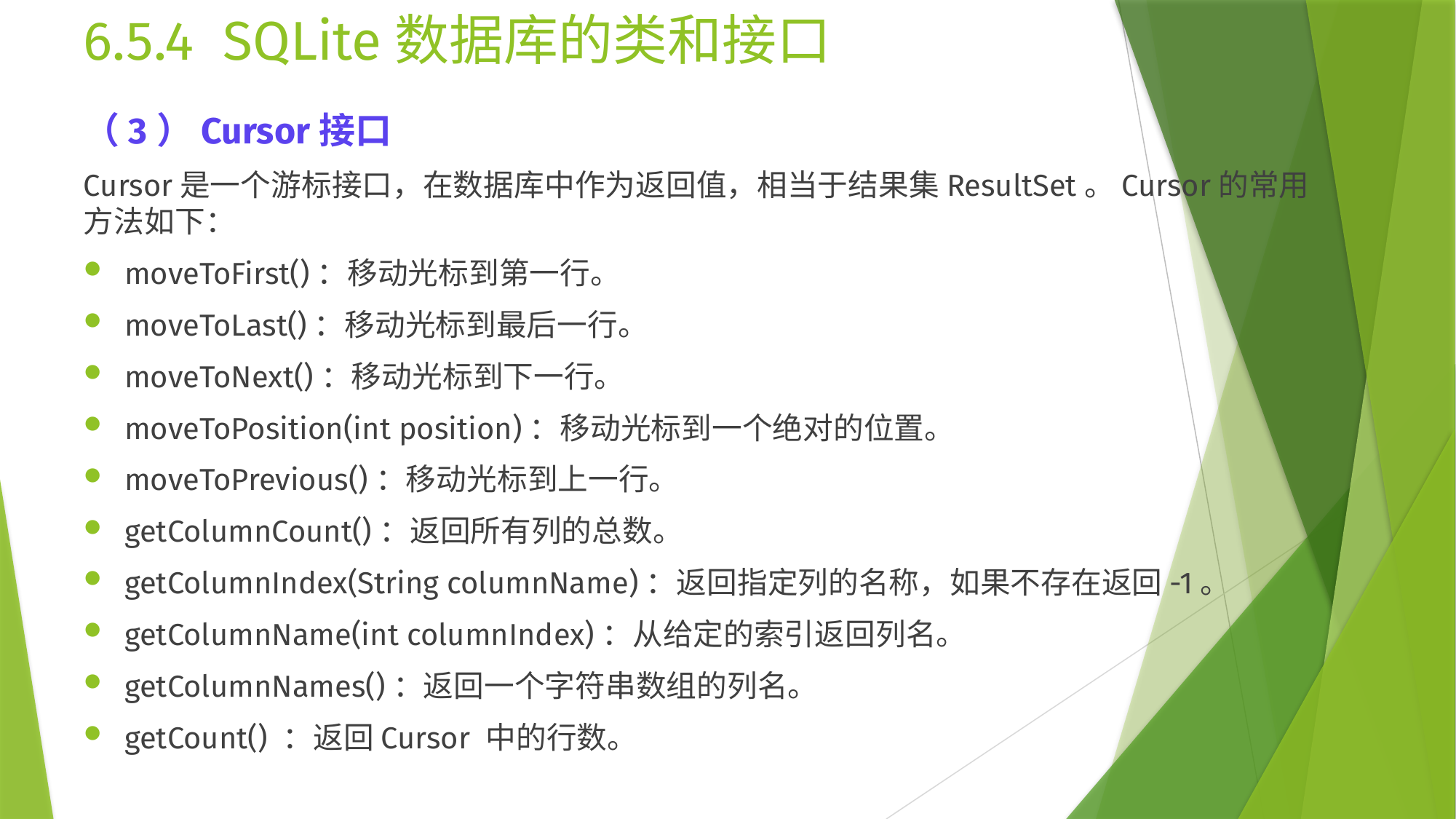

# 6.5.4  SQLite数据库的类和接口
（3）Cursor接口
Cursor是一个游标接口，在数据库中作为返回值，相当于结果集ResultSet。Cursor的常用方法如下：
moveToFirst()：移动光标到第一行。
moveToLast()：移动光标到最后一行。
moveToNext()：移动光标到下一行。
moveToPosition(int position)：移动光标到一个绝对的位置。
moveToPrevious()：移动光标到上一行。
getColumnCount()：返回所有列的总数。
getColumnIndex(String columnName)：返回指定列的名称，如果不存在返回-1。
getColumnName(int columnIndex)：从给定的索引返回列名。
getColumnNames()：返回一个字符串数组的列名。
getCount() ：返回Cursor 中的行数。